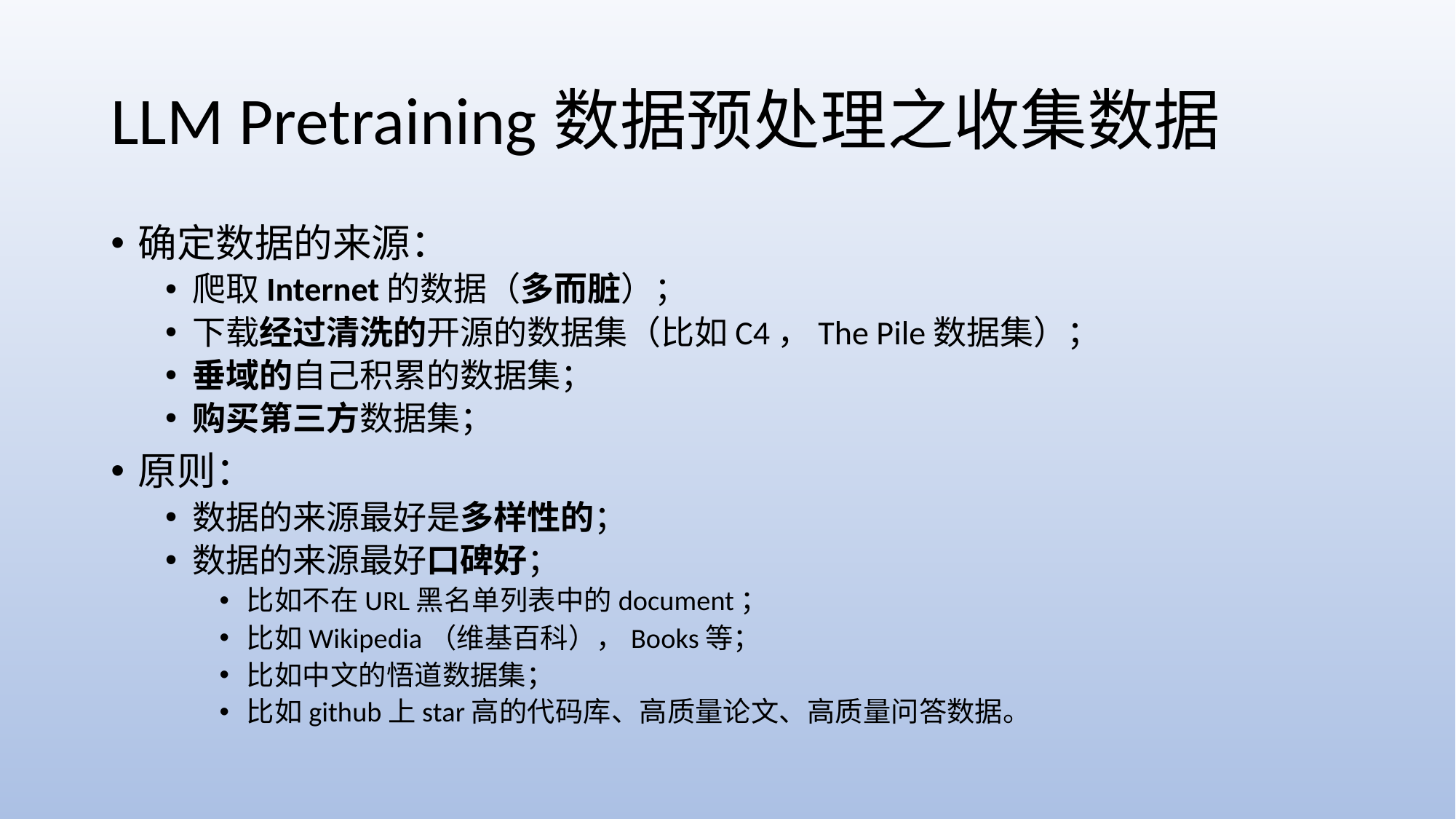

# LLM Pretraining数据预处理之收集数据
确定数据的来源：
爬取Internet的数据（多而脏）；
下载经过清洗的开源的数据集（比如C4，The Pile数据集）；
垂域的自己积累的数据集；
购买第三方数据集；
原则：
数据的来源最好是多样性的；
数据的来源最好口碑好；
比如不在URL黑名单列表中的document；
比如Wikipedia（维基百科），Books等；
比如中文的悟道数据集；
比如github上star高的代码库、高质量论文、高质量问答数据。